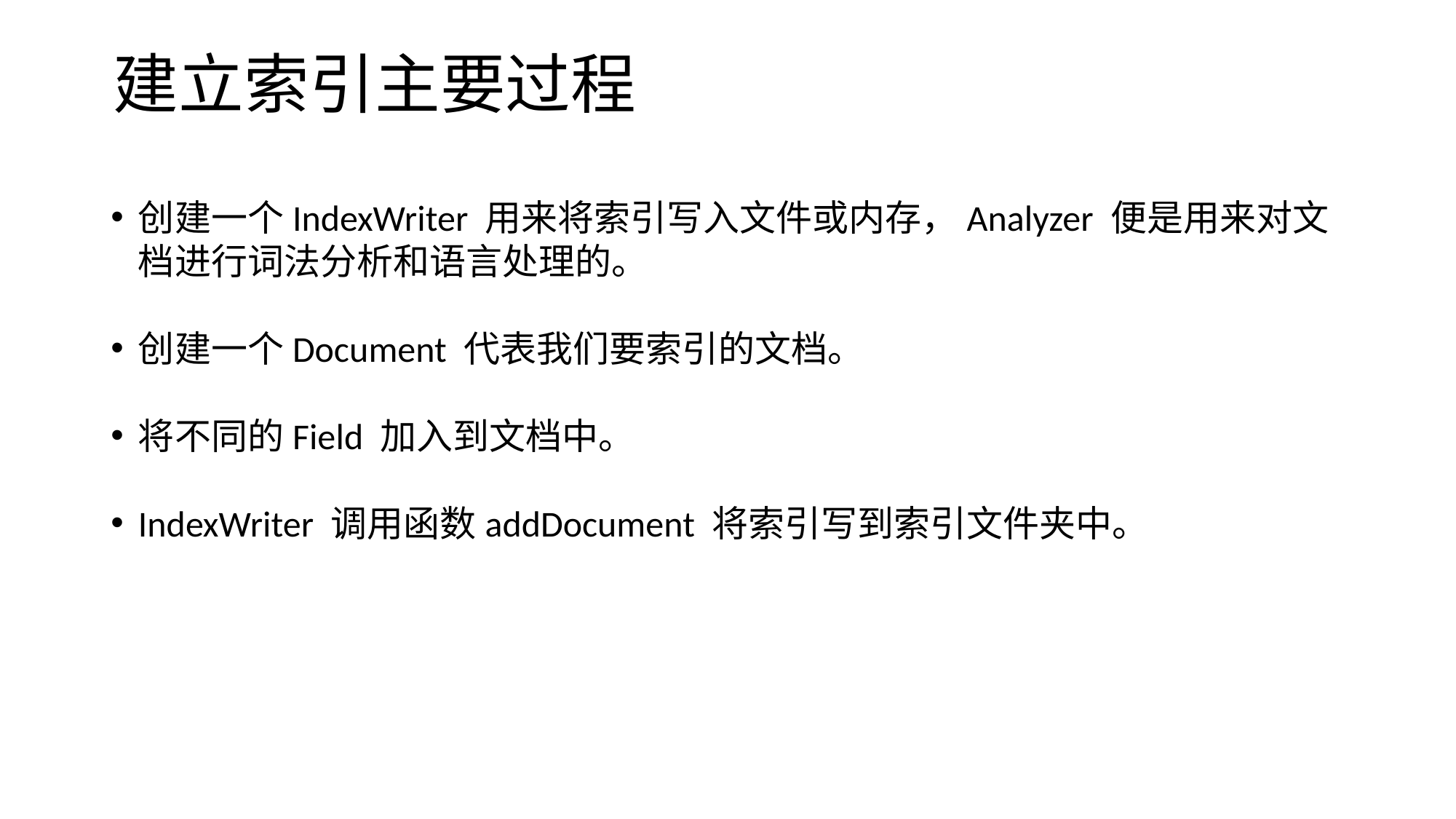

建立索引主要过程
创建一个IndexWriter 用来将索引写入文件或内存，Analyzer 便是用来对文档进行词法分析和语言处理的。

创建一个Document 代表我们要索引的文档。

将不同的Field 加入到文档中。

IndexWriter 调用函数addDocument 将索引写到索引文件夹中。